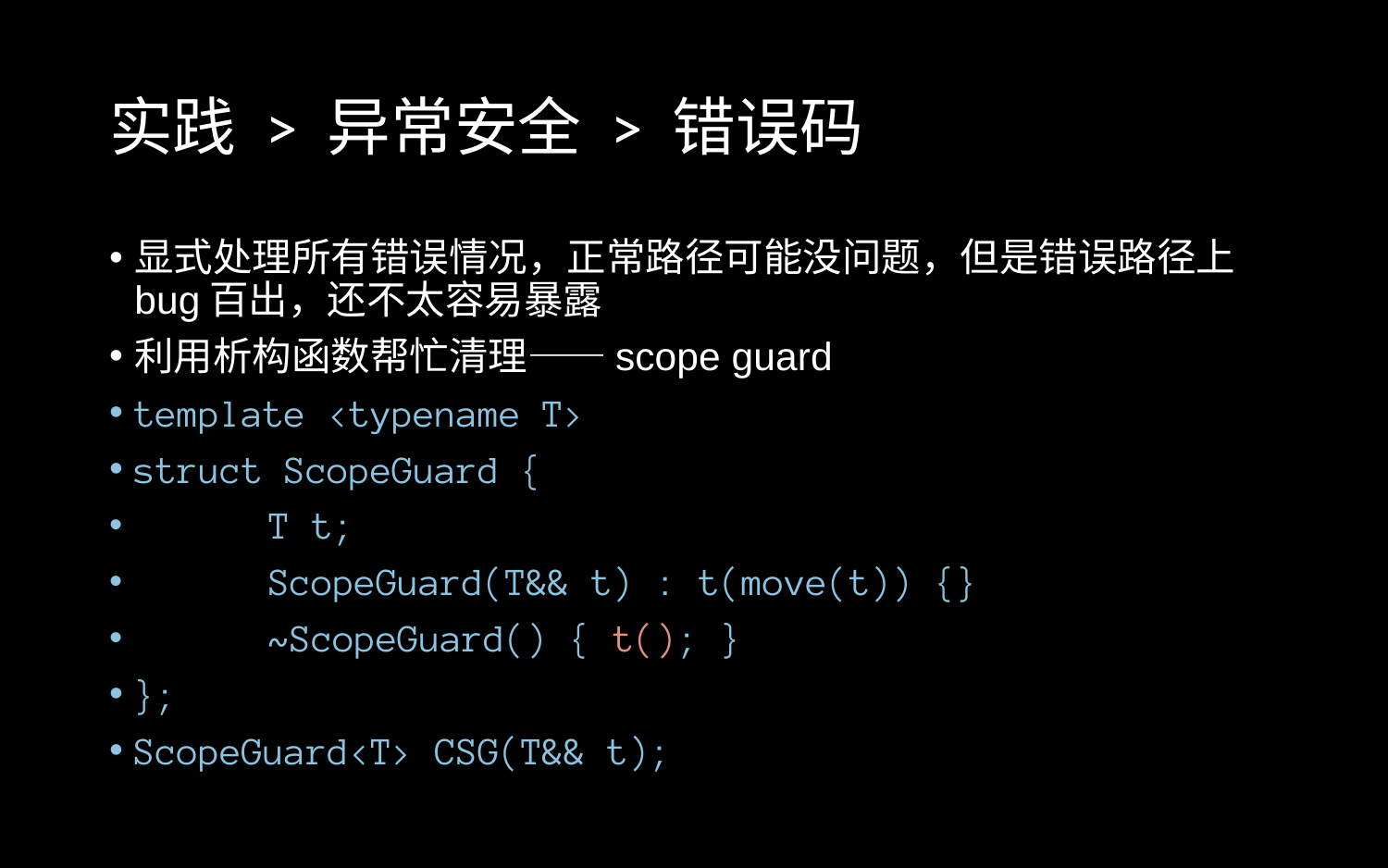

# 实践 > 异常安全 > 错误码
显式处理所有错误情况，正常路径可能没问题，但是错误路径上bug百出，还不太容易暴露
利用析构函数帮忙清理——scope guard
template <typename T>
struct ScopeGuard {
	T t;
	ScopeGuard(T&& t) : t(move(t)) {}
	~ScopeGuard() { t(); }
};
ScopeGuard<T> CSG(T&& t);